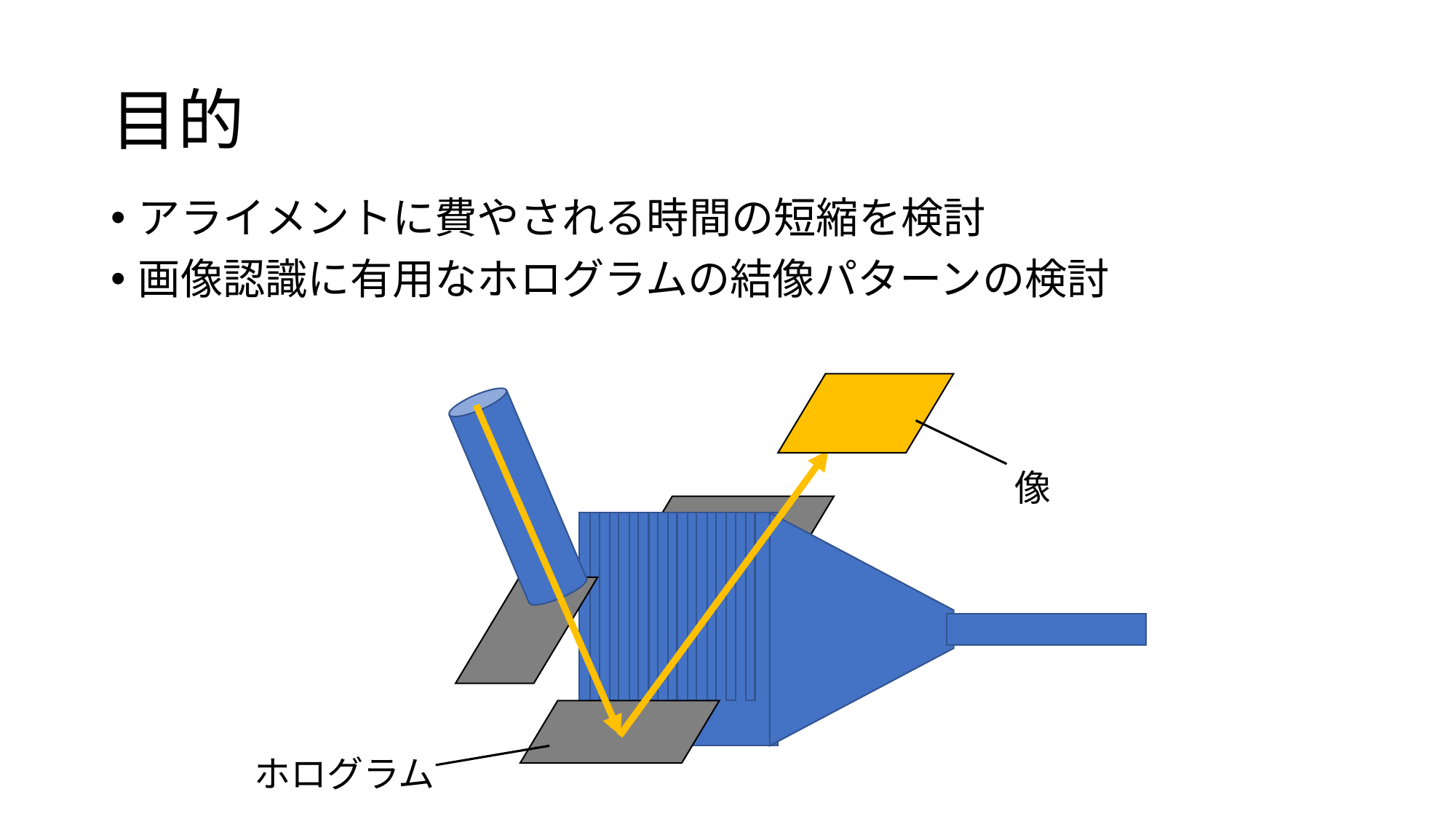

# 目的
アライメントに費やされる時間の短縮を検討
画像認識に有用なホログラムの結像パターンの検討

像

ホログラム